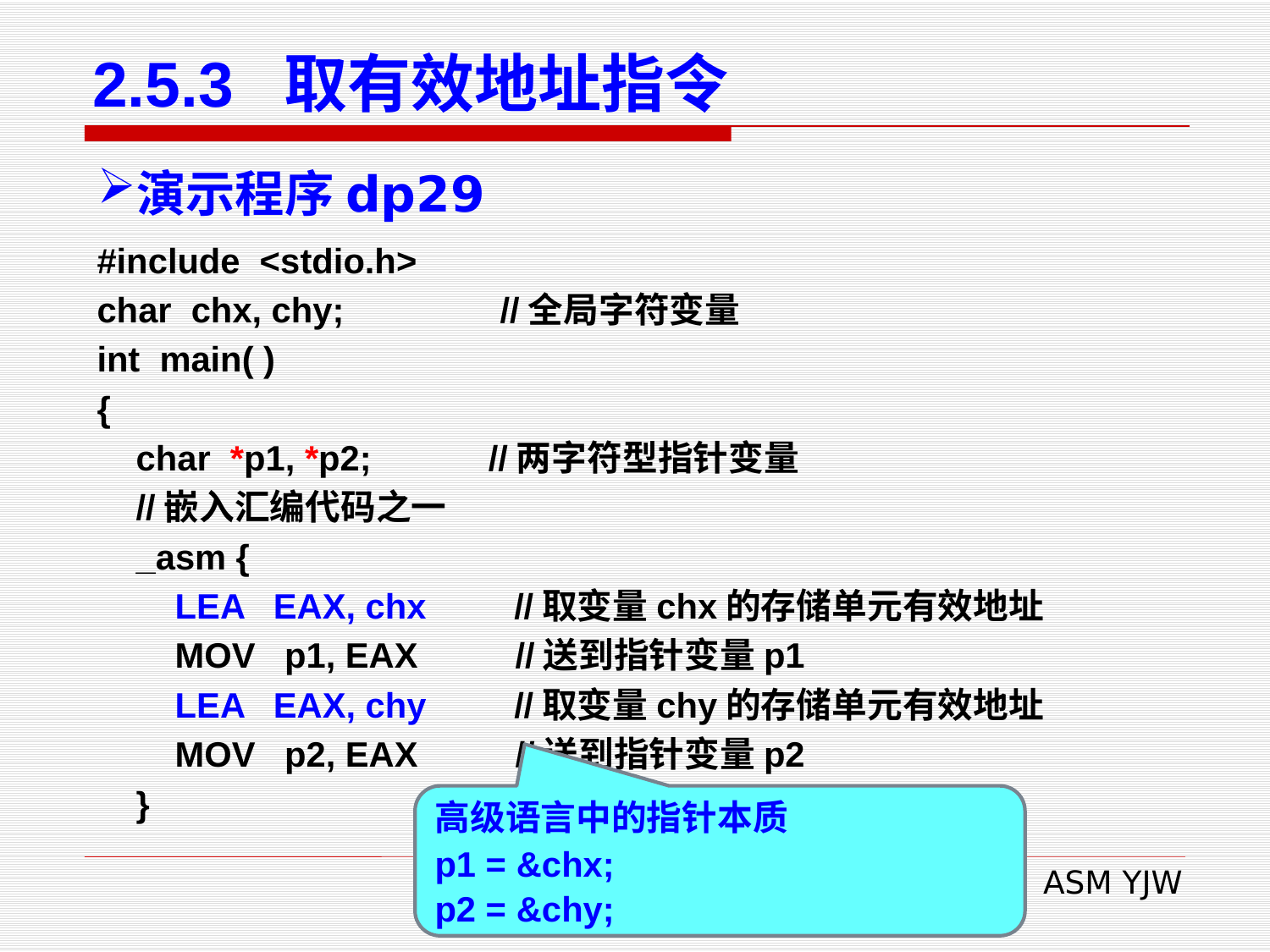

# 2.5.3  取有效地址指令
演示程序dp29
#include  <stdio.h>
char  chx, chy;                //全局字符变量
int  main( )
{
    char  *p1, *p2;            //两字符型指针变量
    //嵌入汇编代码之一
    _asm {
        LEA   EAX, chx         //取变量chx的存储单元有效地址
        MOV   p1, EAX          //送到指针变量p1
        LEA   EAX, chy         //取变量chy的存储单元有效地址
        MOV   p2, EAX          //送到指针变量p2
    }

高级语言中的指针本质
p1 = &chx;
p2 = &chy;